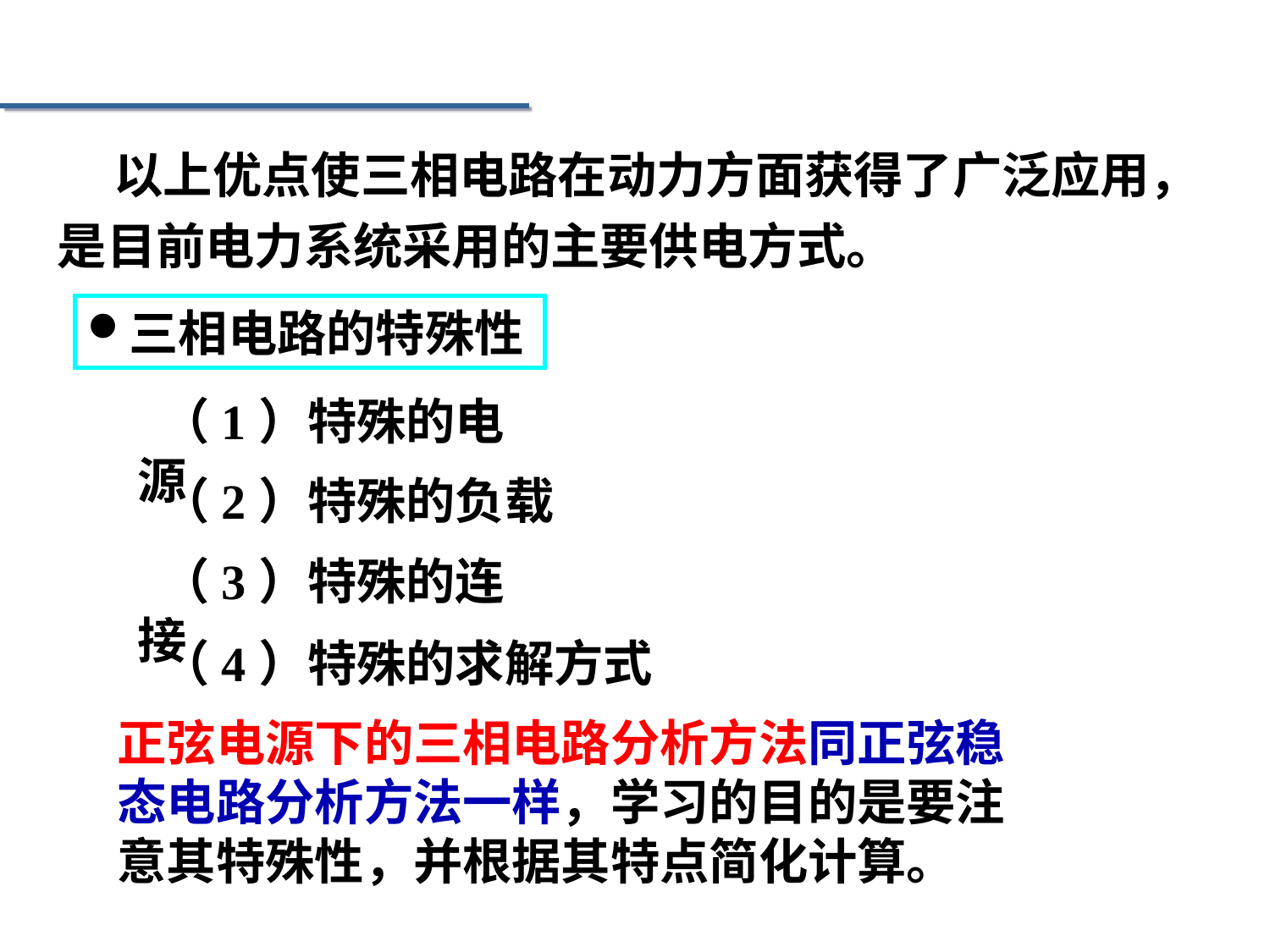

以上优点使三相电路在动力方面获得了广泛应用，是目前电力系统采用的主要供电方式。
三相电路的特殊性
 （1）特殊的电源
 （2）特殊的负载
 （3）特殊的连接
 （4）特殊的求解方式
正弦电源下的三相电路分析方法同正弦稳态电路分析方法一样，学习的目的是要注意其特殊性，并根据其特点简化计算。